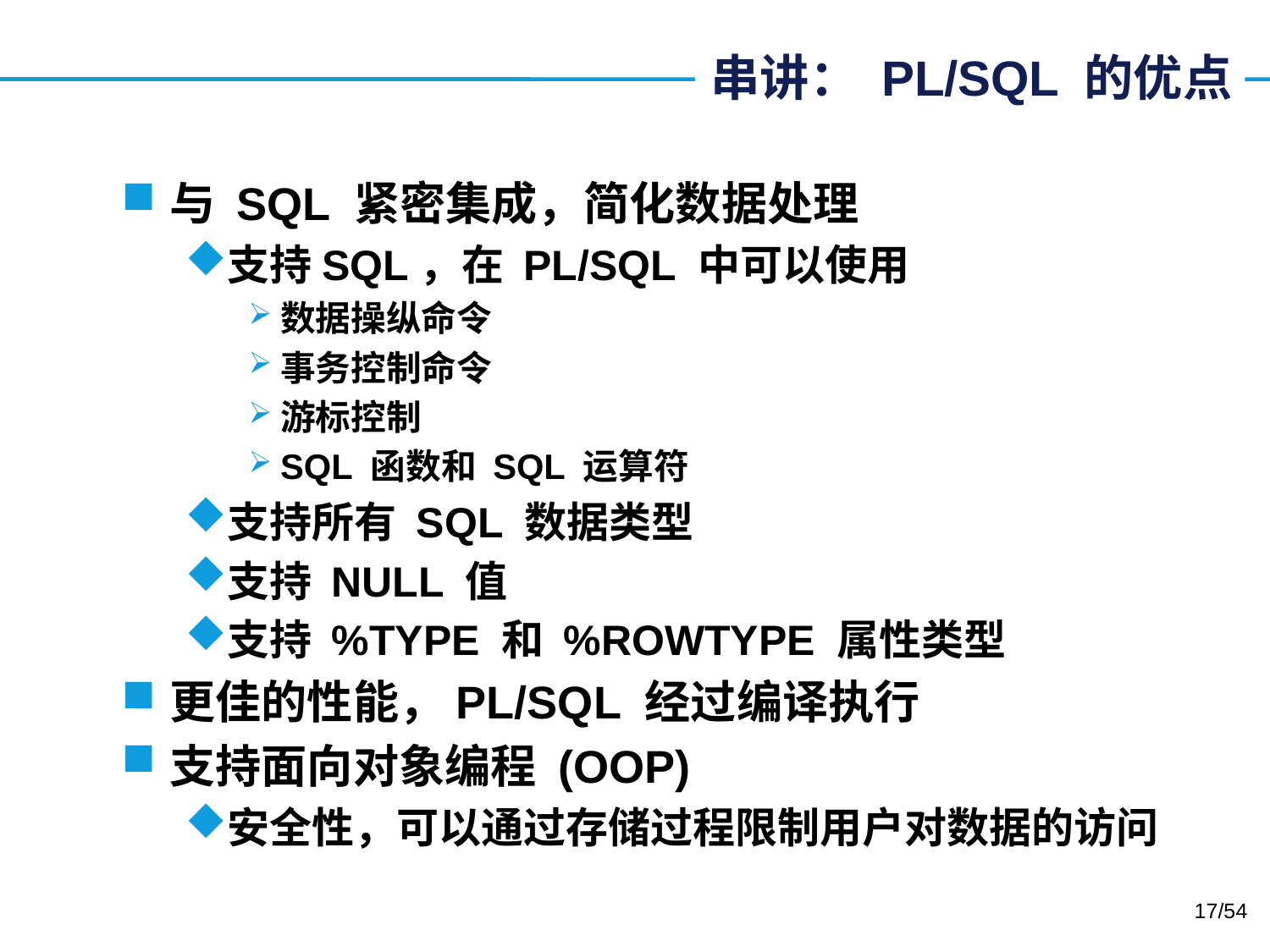

# 串讲： PL/SQL 的优点
与 SQL 紧密集成，简化数据处理
支持SQL，在 PL/SQL 中可以使用
数据操纵命令
事务控制命令
游标控制
SQL 函数和 SQL 运算符
支持所有 SQL 数据类型
支持 NULL 值
支持 %TYPE 和 %ROWTYPE 属性类型
更佳的性能，PL/SQL 经过编译执行
支持面向对象编程 (OOP)
安全性，可以通过存储过程限制用户对数据的访问

17/54